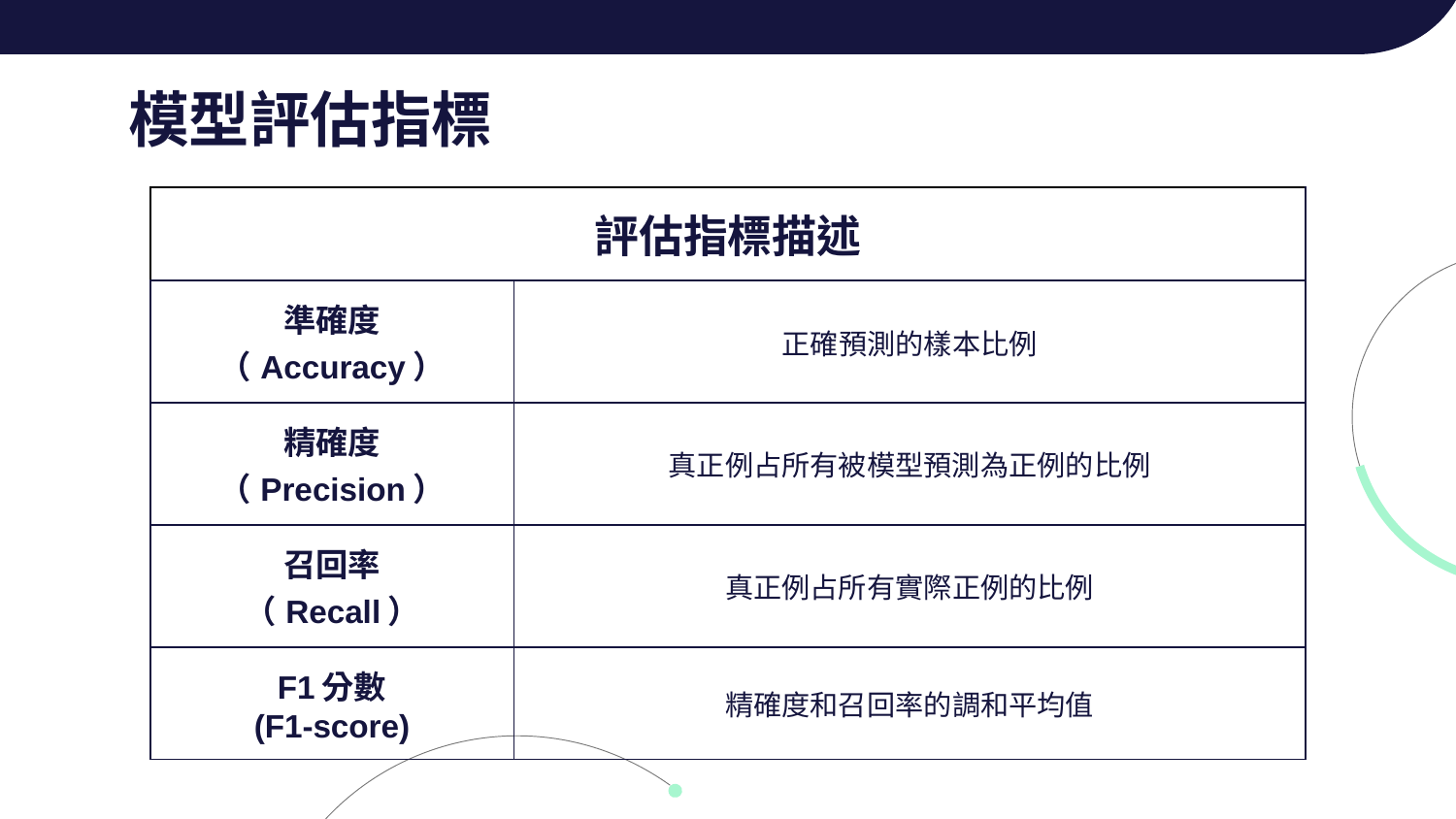

# 模型評估指標
| 評估指標描述 | 模型描述 |
| --- | --- |
| 準確度 （Accuracy） | 正確預測的樣本比例 |
| 精確度 （Precision） | 真正例占所有被模型預測為正例的比例 |
| 召回率 （Recall） | 真正例占所有實際正例的比例 |
| F1分數 (F1-score) | 精確度和召回率的調和平均值 |